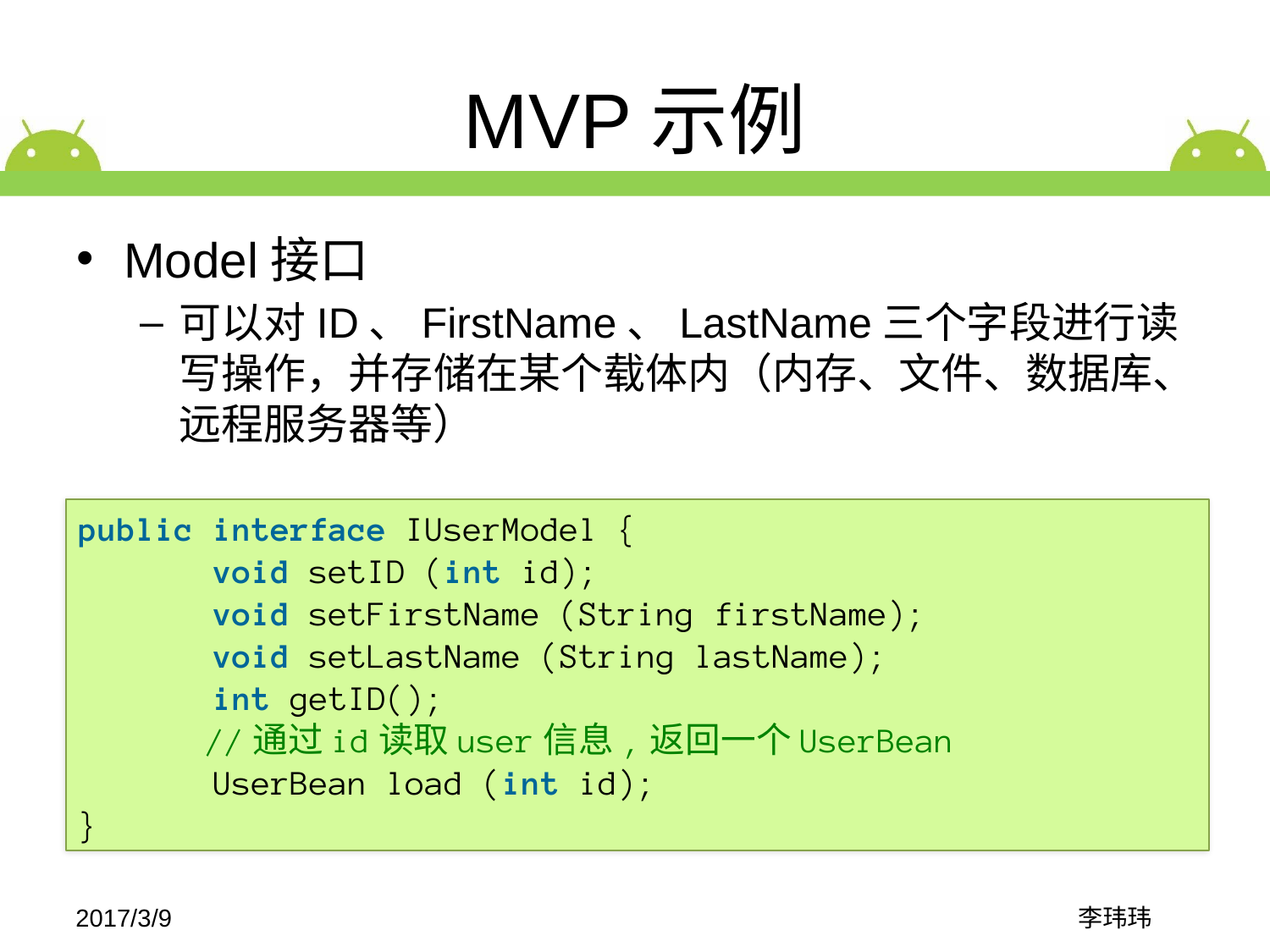

# MVP示例
Model接口
可以对ID、FirstName、LastName三个字段进行读写操作，并存储在某个载体内（内存、文件、数据库、远程服务器等）
public interface IUserModel {
       void setID (int id);
       void setFirstName (String firstName);
       void setLastName (String lastName);
       int getID();
	//通过id读取user信息,返回一个UserBean
       UserBean load (int id);
}